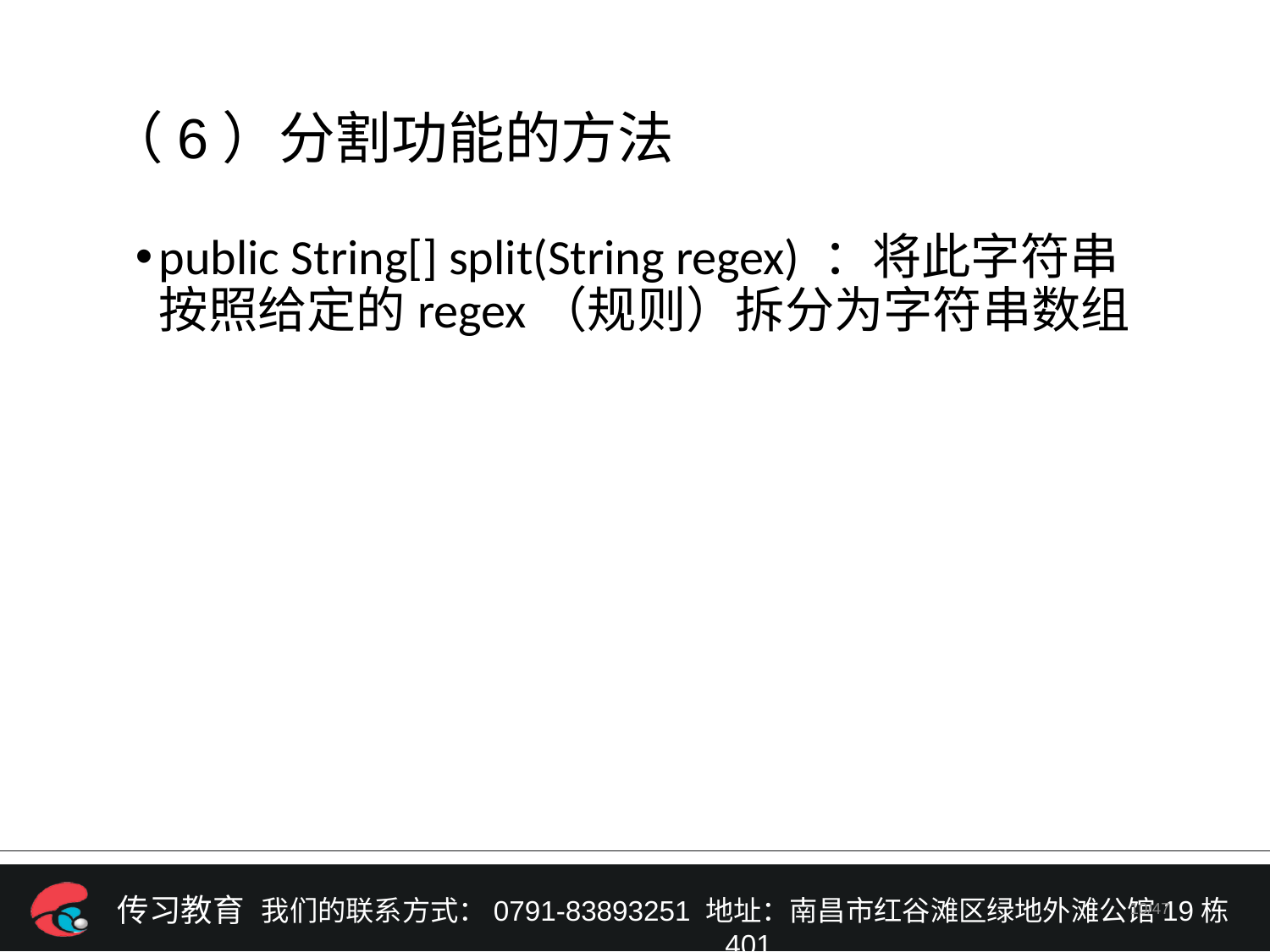

（6）分割功能的方法
public String[] split(String regex) ：将此字符串按照给定的regex（规则）拆分为字符串数组
10/47